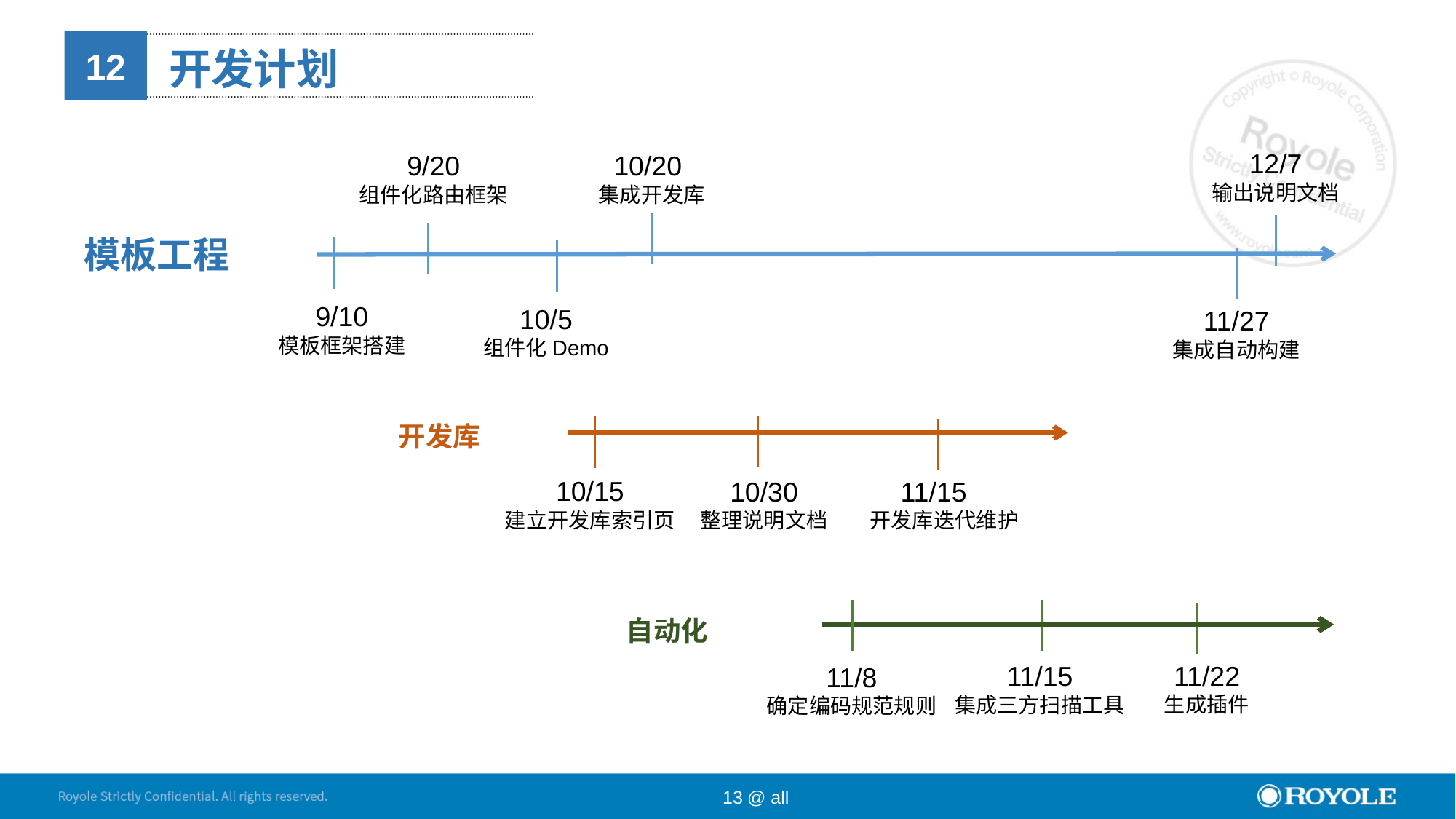

12
# 开发计划
12/7
输出说明文档
9/20
组件化路由框架
  10/20
集成开发库
模板工程
9/10
模板框架搭建
10/5
组件化Demo
11/27
集成自动构建
开发库
10/15
建立开发库索引页
10/30
整理说明文档
    11/15
开发库迭代维护
自动化
11/22
生成插件
11/15
集成三方扫描工具
11/8
确定编码规范规则
13